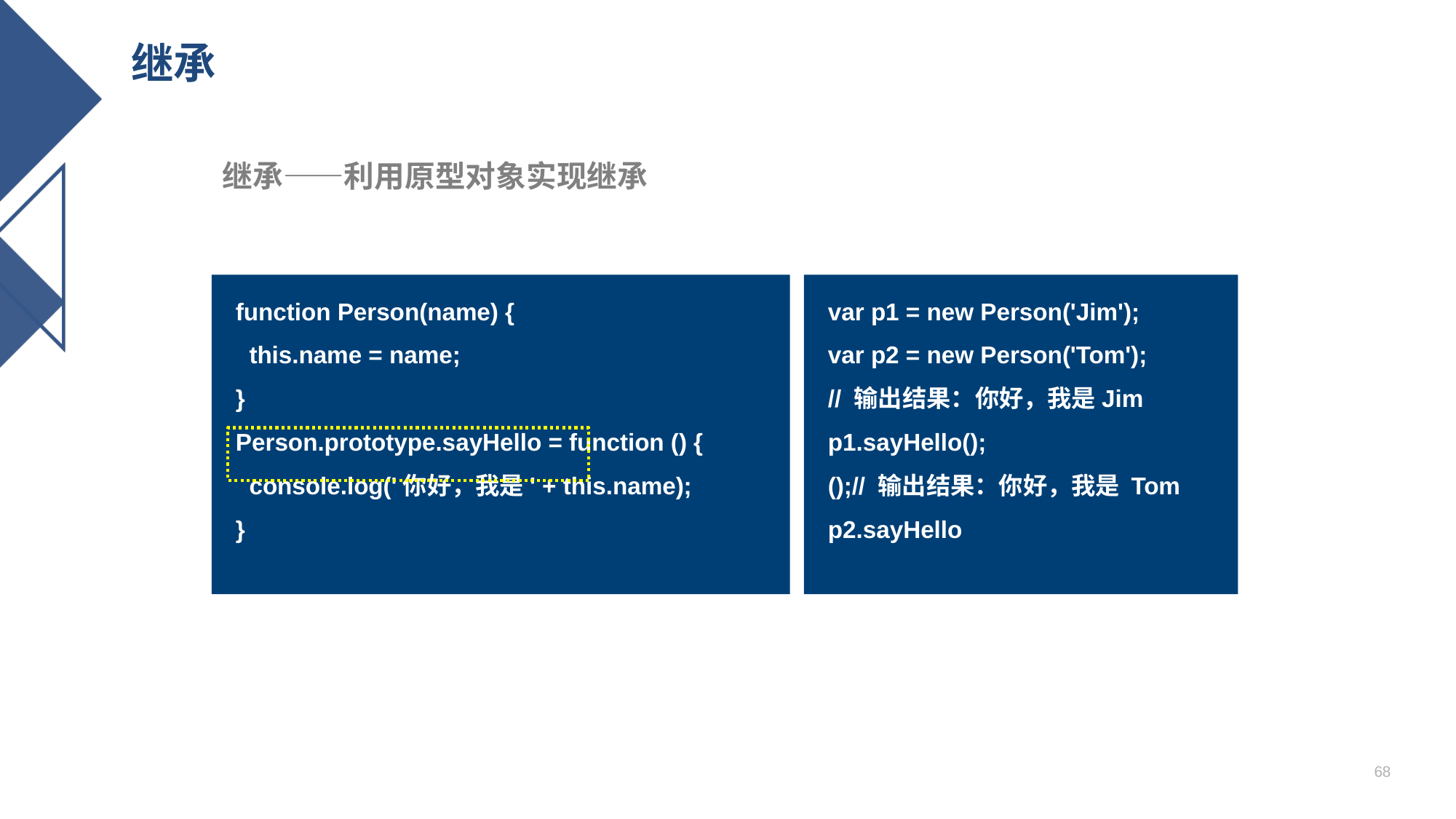

# 继承
继承——利用原型对象实现继承

function Person(name) {
  this.name = name;
}
Person.prototype.sayHello = function () {
  console.log('你好，我是' + this.name);
}

var p1 = new Person('Jim');
var p2 = new Person('Tom');
// 输出结果：你好，我是Jim
p1.sayHello();
();// 输出结果：你好，我是 Tom
p2.sayHello

68